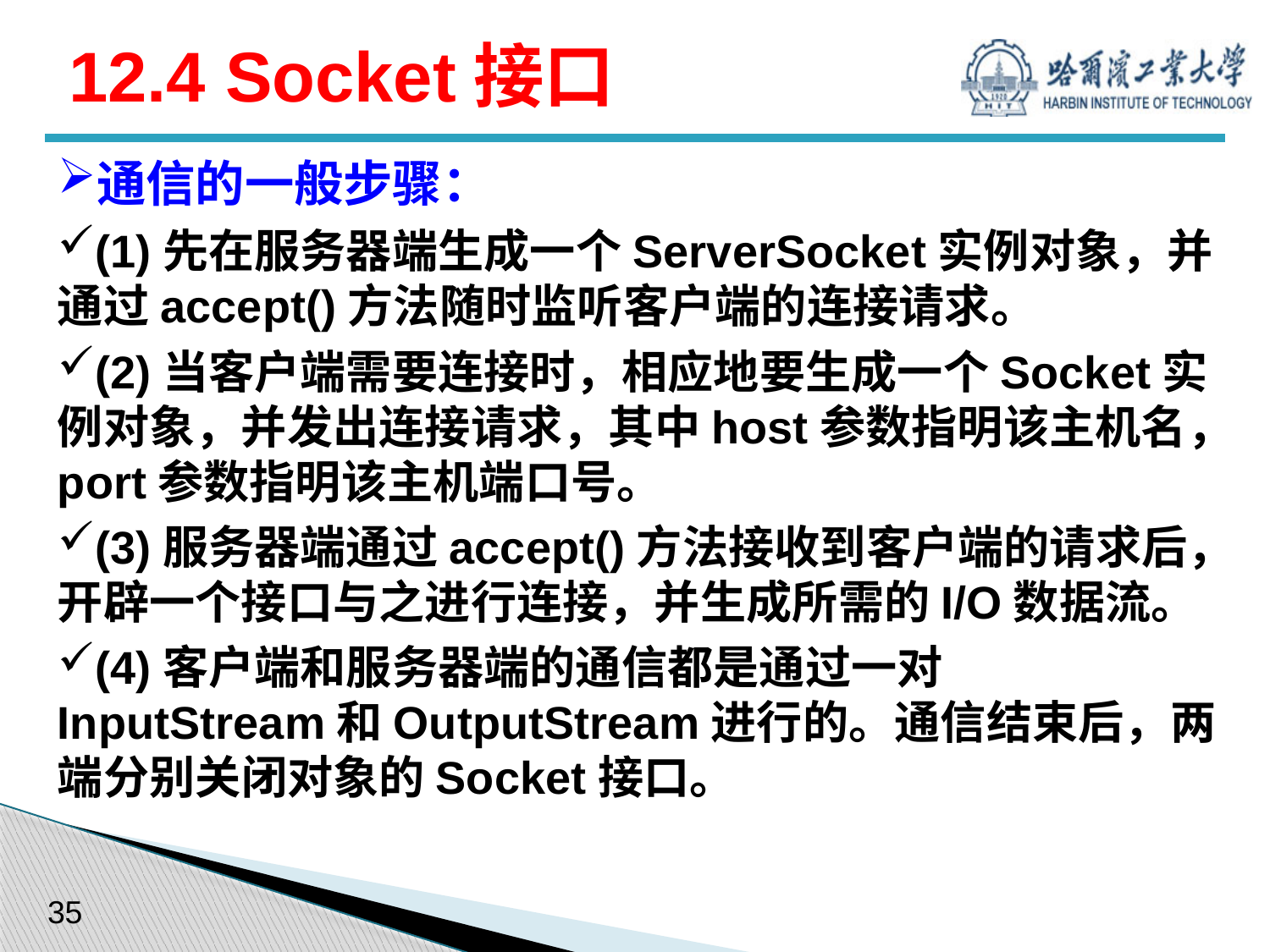

# 12.4 Socket接口
通信的一般步骤：
(1)先在服务器端生成一个ServerSocket实例对象，并通过accept()方法随时监听客户端的连接请求。
(2)当客户端需要连接时，相应地要生成一个Socket实例对象，并发出连接请求，其中host参数指明该主机名，port参数指明该主机端口号。
(3)服务器端通过accept()方法接收到客户端的请求后，开辟一个接口与之进行连接，并生成所需的I/O数据流。
(4)客户端和服务器端的通信都是通过一对InputStream和OutputStream进行的。通信结束后，两端分别关闭对象的Socket接口。